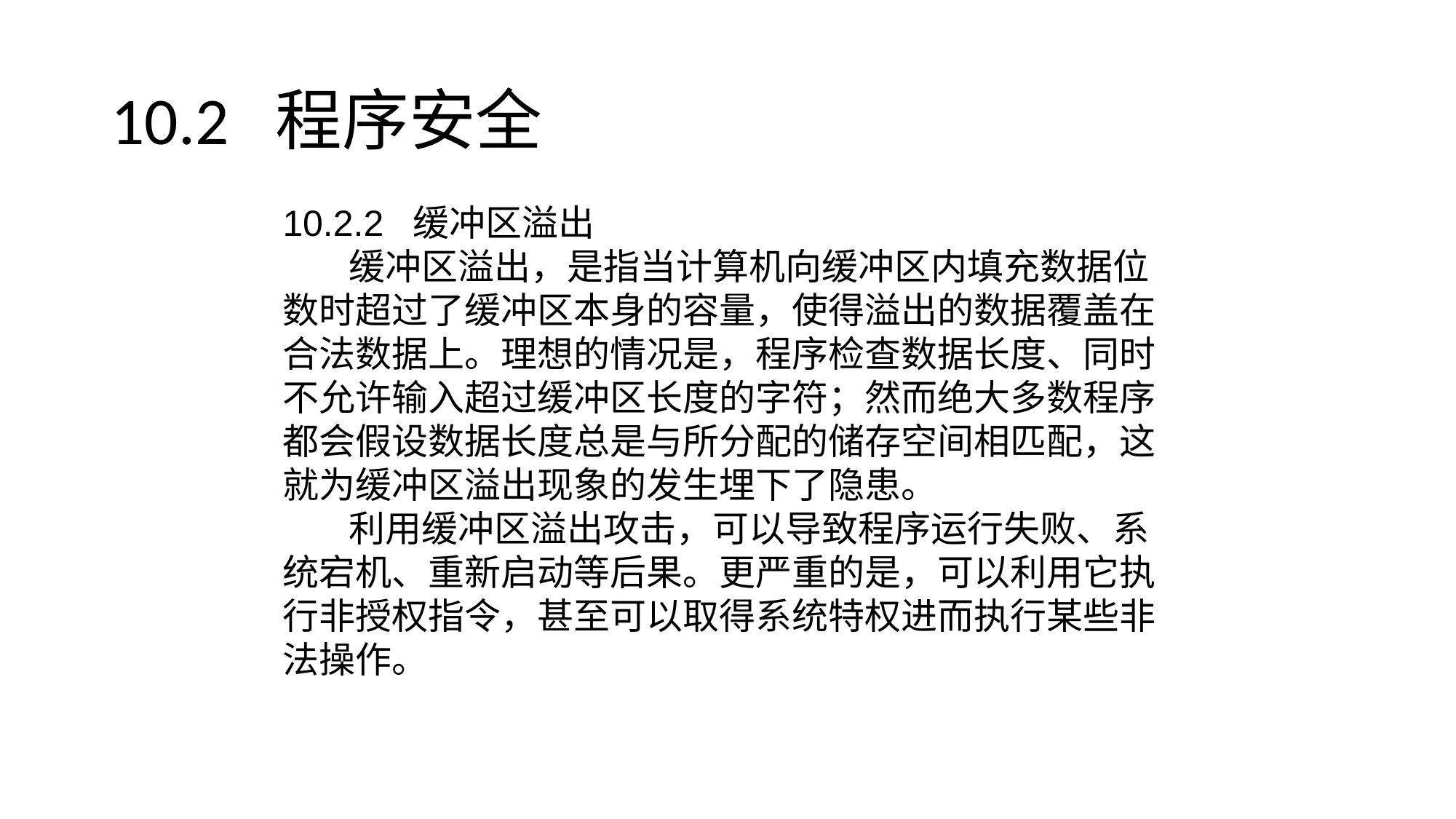

10.2  程序安全
10.2.2  缓冲区溢出
       缓冲区溢出，是指当计算机向缓冲区内填充数据位数时超过了缓冲区本身的容量，使得溢出的数据覆盖在合法数据上。理想的情况是，程序检查数据长度、同时不允许输入超过缓冲区长度的字符；然而绝大多数程序都会假设数据长度总是与所分配的储存空间相匹配，这就为缓冲区溢出现象的发生埋下了隐患。
       利用缓冲区溢出攻击，可以导致程序运行失败、系统宕机、重新启动等后果。更严重的是，可以利用它执行非授权指令，甚至可以取得系统特权进而执行某些非法操作。
3